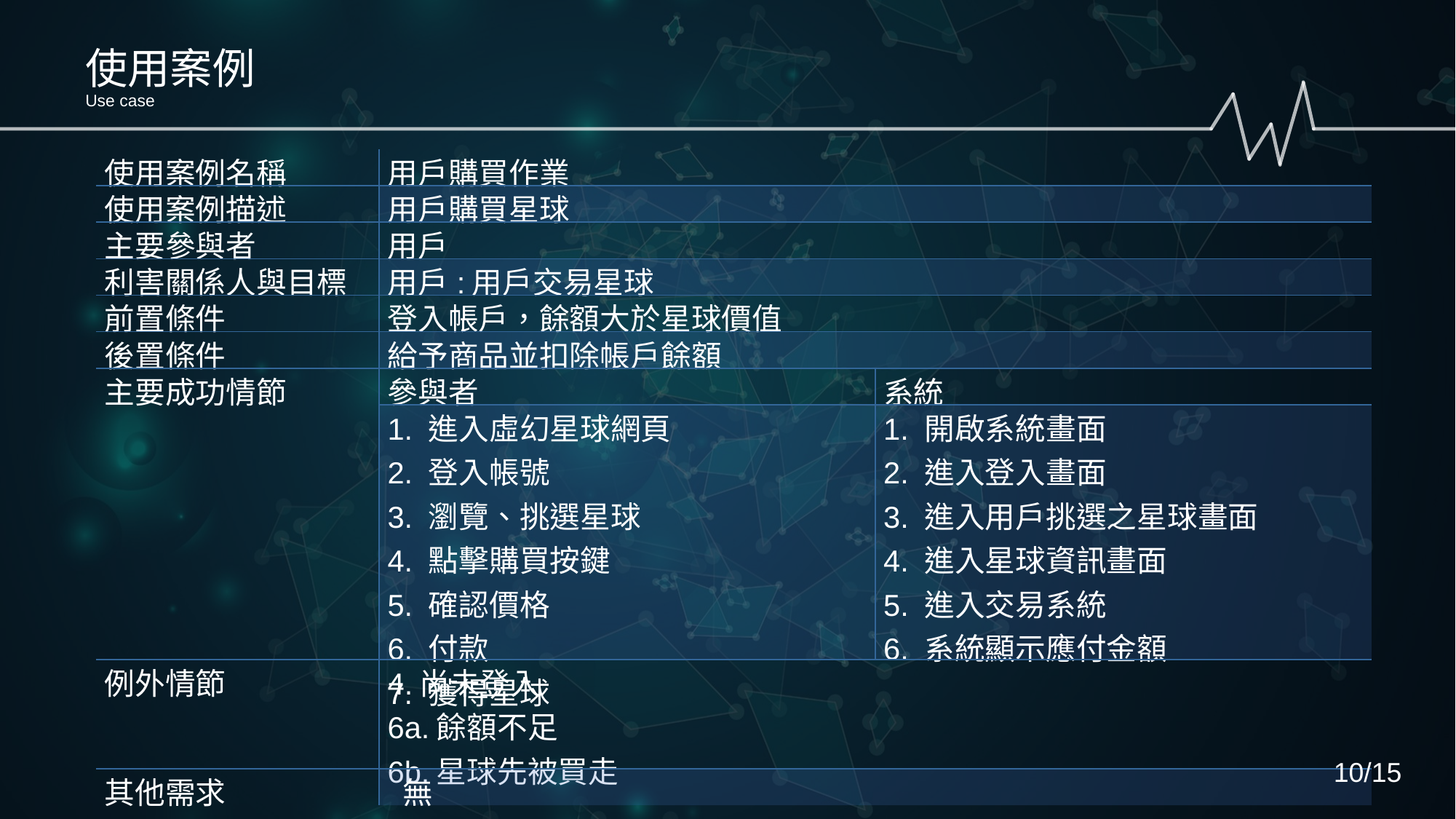

使用案例
Use case
| 使用案例名稱 | 用戶購買作業 |  |
| --- | --- | --- |
| 使用案例描述 | 用戶購買星球 |  |
| 主要參與者 | 用戶 |  |
| 利害關係人與目標 | 用戶:用戶交易星球 |  |
| 前置條件 | 登入帳戶，餘額大於星球價值 |  |
| 後置條件 | 給予商品並扣除帳戶餘額 |  |
| 主要成功情節 | 參與者 | 系統 |
|  | 進入虛幻星球網頁 登入帳號 瀏覽、挑選星球 點擊購買按鍵 確認價格 付款 獲得星球 | 開啟系統畫面 進入登入畫面 進入用戶挑選之星球畫面 進入星球資訊畫面 進入交易系統 系統顯示應付金額 |
| 例外情節 | 4.尚未登入 6a.餘額不足 6b.星球先被買走 |  |
| 其他需求 | 無 |  |
10/15